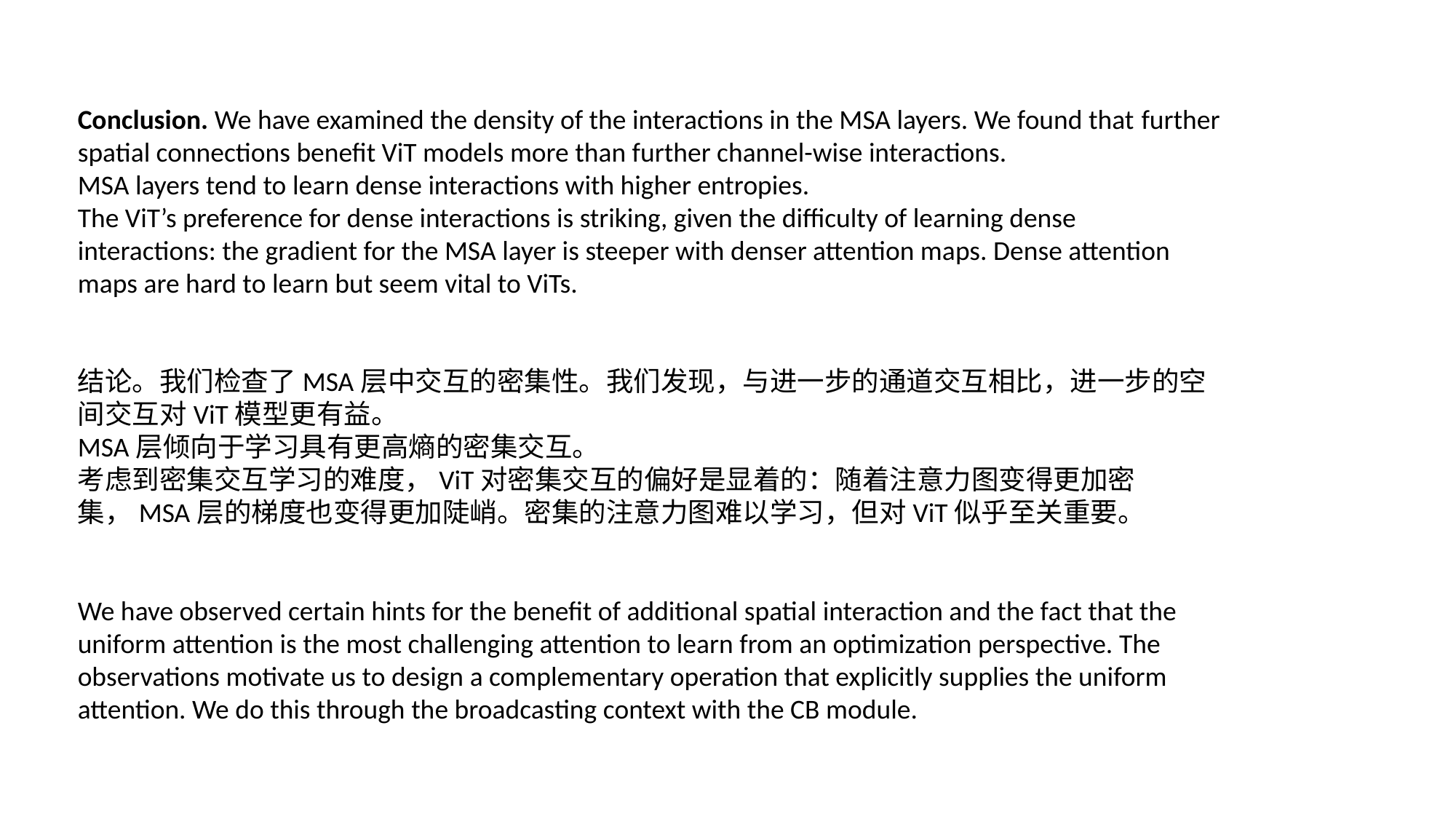

Conclusion. We have examined the density of the interactions in the MSA layers. We found that further spatial connections benefit ViT models more than further channel-wise interactions.
MSA layers tend to learn dense interactions with higher entropies.
The ViT’s preference for dense interactions is striking, given the difficulty of learning dense interactions: the gradient for the MSA layer is steeper with denser attention maps. Dense attention maps are hard to learn but seem vital to ViTs.

结论。我们检查了MSA层中交互的密集性。我们发现，与进一步的通道交互相比，进一步的空间交互对ViT模型更有益。
MSA层倾向于学习具有更高熵的密集交互。
考虑到密集交互学习的难度，ViT对密集交互的偏好是显着的：随着注意力图变得更加密集，MSA层的梯度也变得更加陡峭。密集的注意力图难以学习，但对ViT似乎至关重要。

We have observed certain hints for the benefit of additional spatial interaction and the fact that the
uniform attention is the most challenging attention to learn from an optimization perspective. The
observations motivate us to design a complementary operation that explicitly supplies the uniform
attention. We do this through the broadcasting context with the CB module.